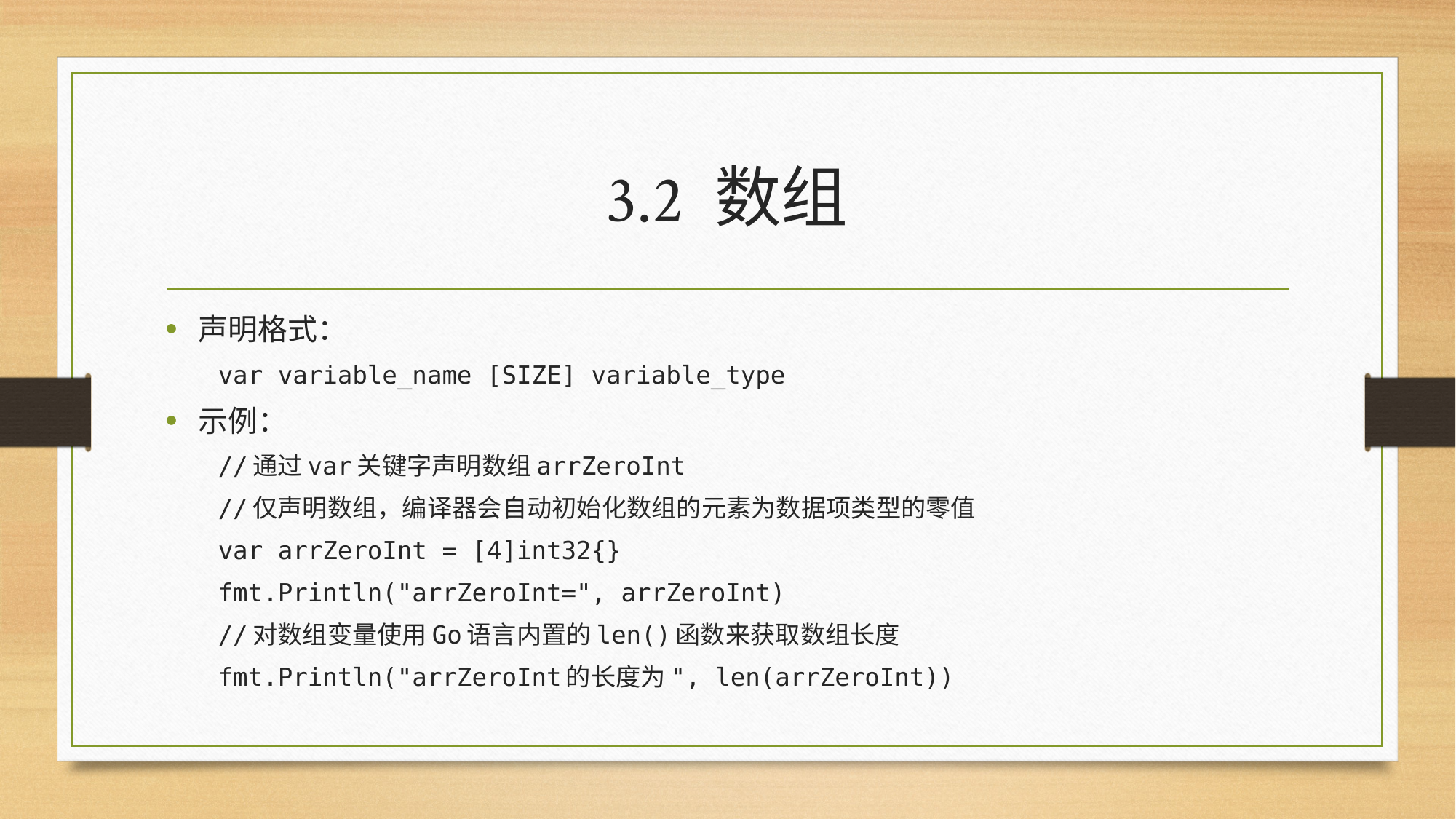

# 3.2 数组
声明格式：
var variable_name [SIZE] variable_type
示例：
//通过var关键字声明数组arrZeroInt
//仅声明数组，编译器会自动初始化数组的元素为数据项类型的零值
var arrZeroInt = [4]int32{}
fmt.Println("arrZeroInt=", arrZeroInt)
//对数组变量使用Go语言内置的len()函数来获取数组长度
fmt.Println("arrZeroInt的长度为", len(arrZeroInt))